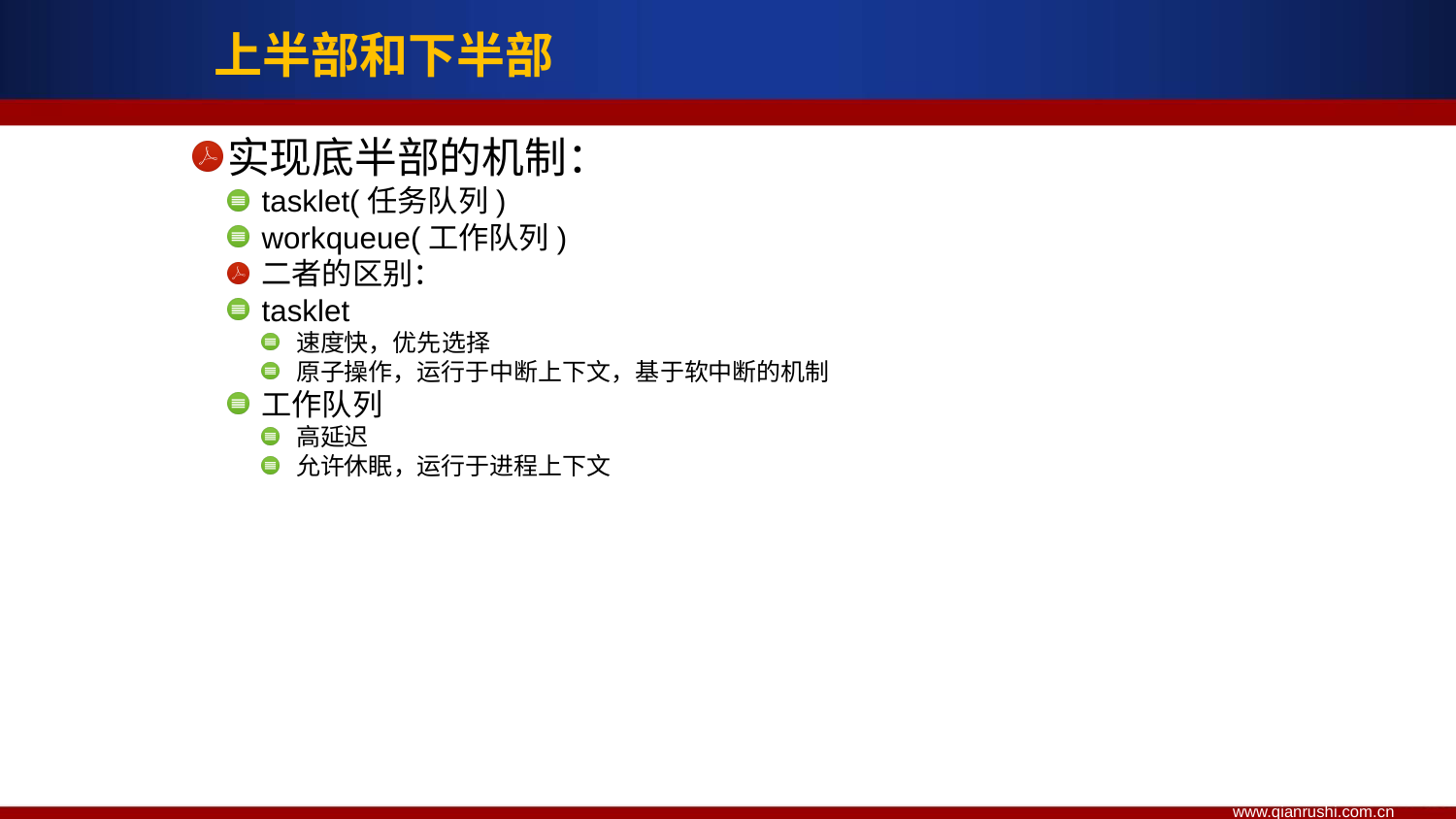

上半部和下半部
实现底半部的机制：
tasklet(任务队列)
workqueue(工作队列)
二者的区别：
tasklet
速度快，优先选择
原子操作，运行于中断上下文，基于软中断的机制
工作队列
高延迟
允许休眠，运行于进程上下文